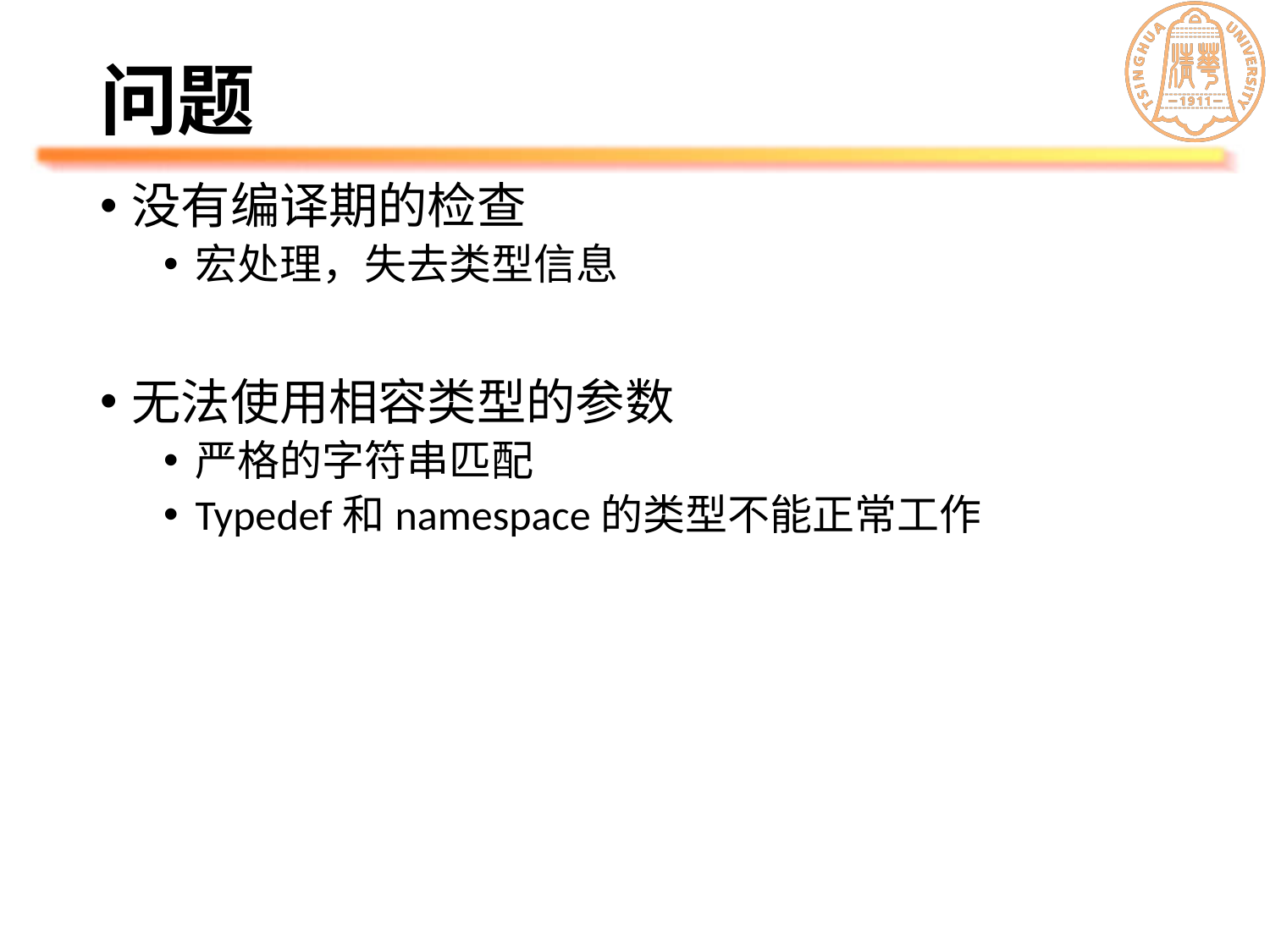

# 问题
没有编译期的检查
宏处理，失去类型信息

无法使用相容类型的参数
严格的字符串匹配
Typedef和namespace的类型不能正常工作